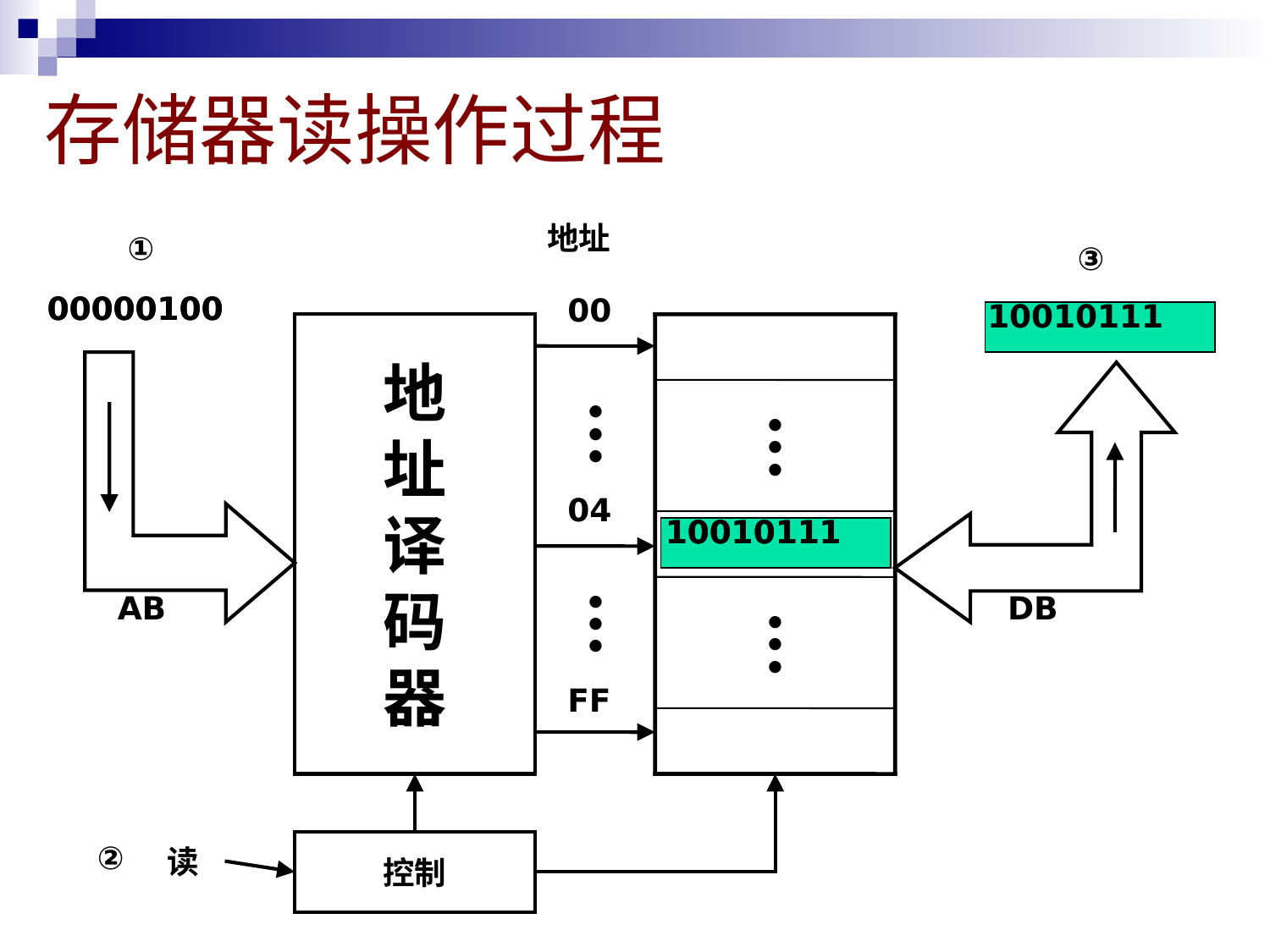

存储器读操作过程
地址
①
③
00000100
00000100
00
10010111

地
址
译
码
器

●
●
●

●
●
●

●
●
●

04
10010111
10010111

AB
DB
●
●
●
FF

②
控制
读